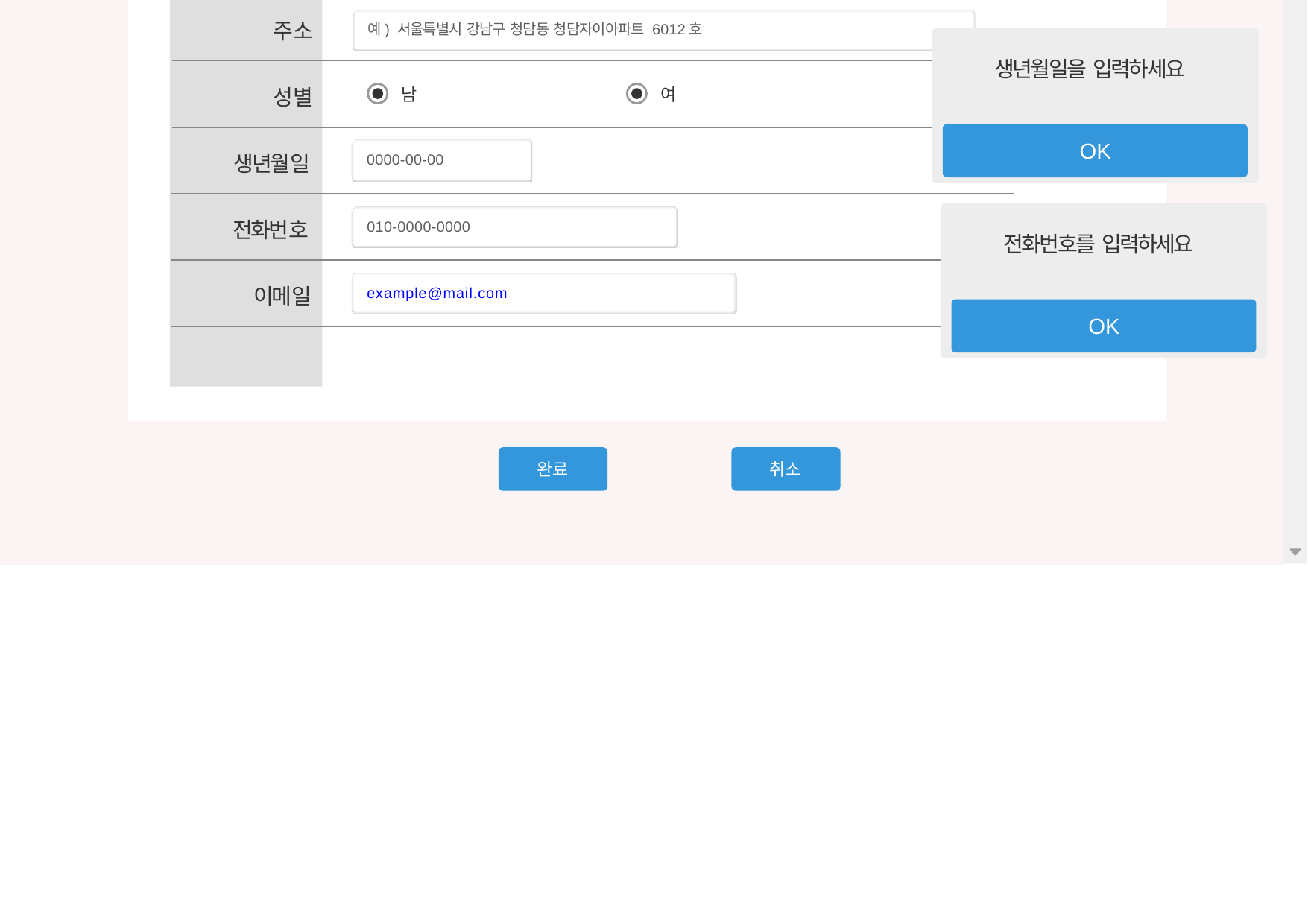

주소
예) 서울특별시 강남구 청담동 청담자이아파트 6012호

생년월일을 입력하세요

성별
남
여

OK

생년월일
0000-00-00

전화번호
010-0000-0000
전화번호를 입력하세요

이메일
example@mail.com

OK

완료
취소